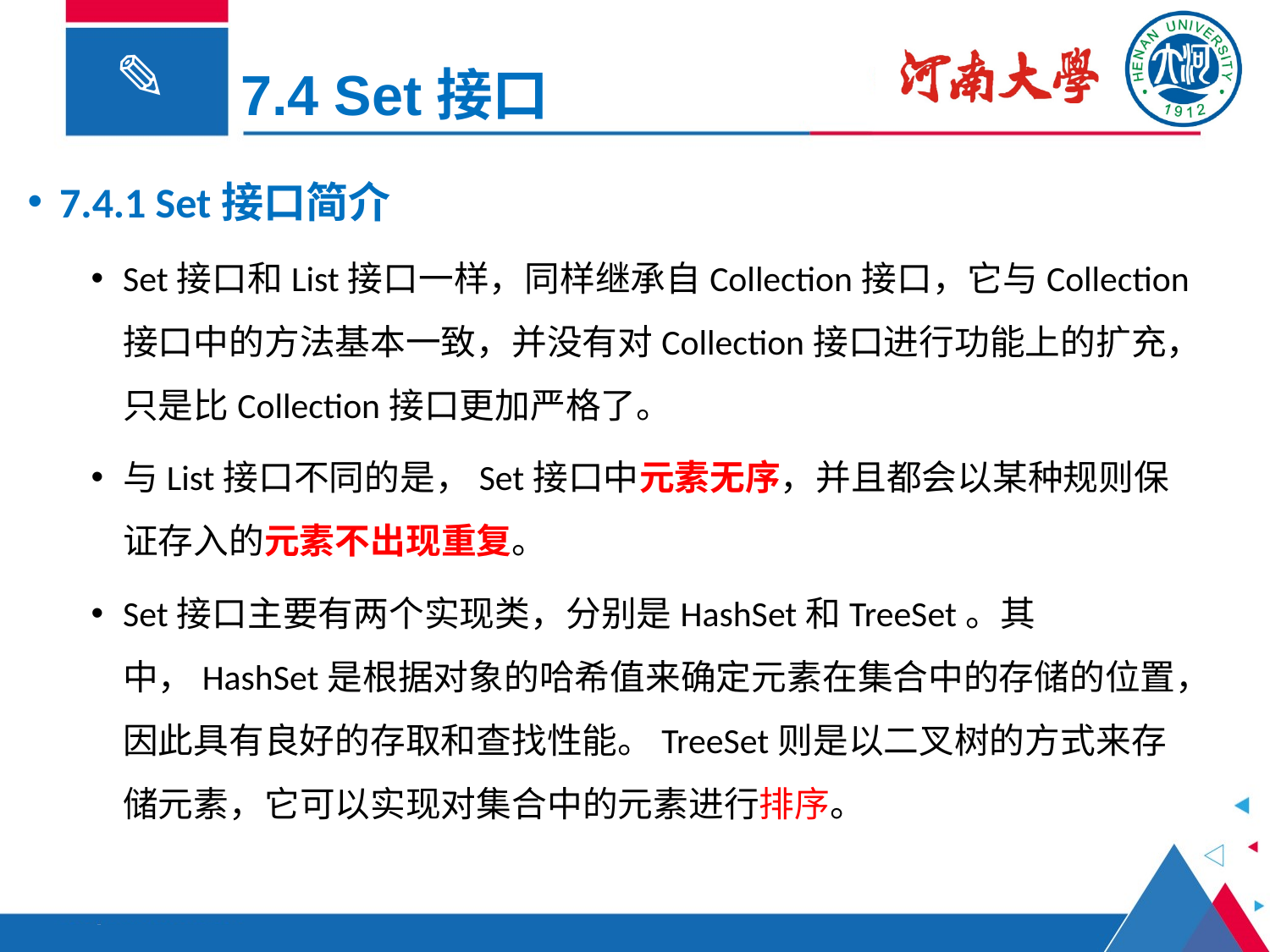

7.4 Set接口
7.4.1 Set接口简介
Set接口和List接口一样，同样继承自Collection接口，它与Collection接口中的方法基本一致，并没有对Collection接口进行功能上的扩充，只是比Collection接口更加严格了。
与List接口不同的是，Set接口中元素无序，并且都会以某种规则保证存入的元素不出现重复。
Set接口主要有两个实现类，分别是HashSet和TreeSet。其中，HashSet是根据对象的哈希值来确定元素在集合中的存储的位置，因此具有良好的存取和查找性能。TreeSet则是以二叉树的方式来存储元素，它可以实现对集合中的元素进行排序。